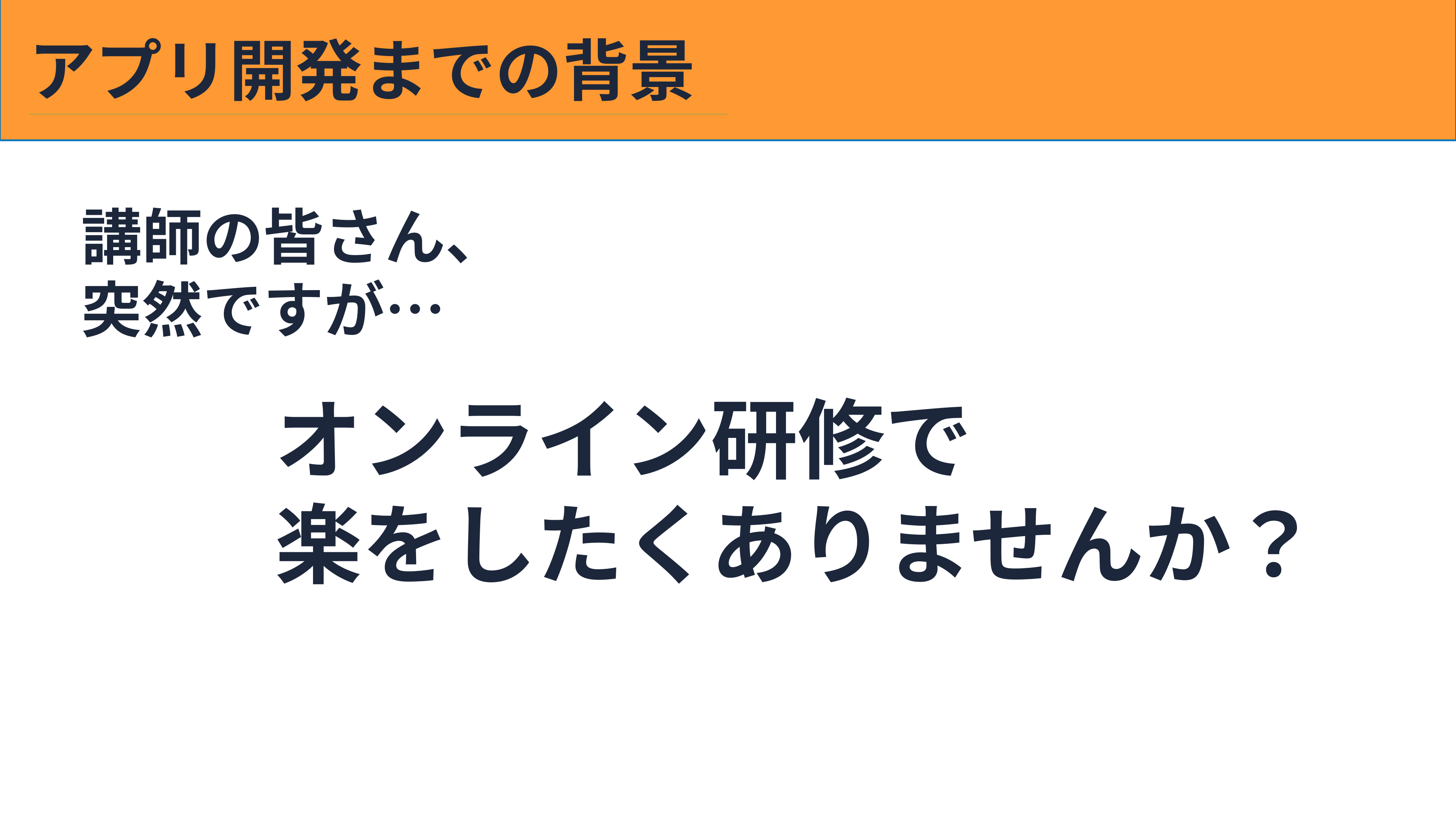

アプリ開発までの背景
講師の皆さん、
突然ですが…
オンライン研修で
楽をしたくありませんか？